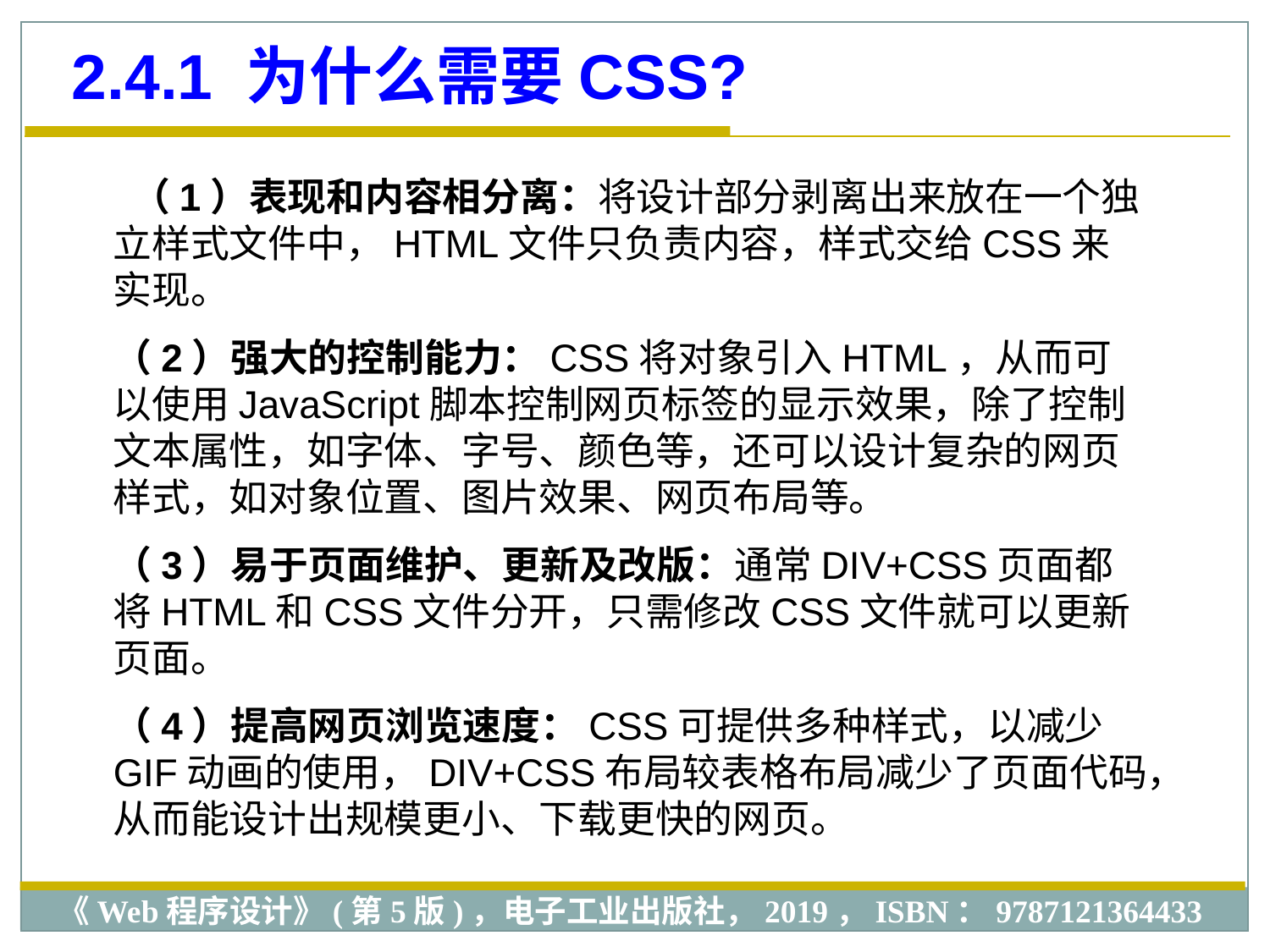

2.4.1 为什么需要CSS?
 （1）表现和内容相分离：将设计部分剥离出来放在一个独立样式文件中，HTML文件只负责内容，样式交给CSS来实现。
（2）强大的控制能力：CSS将对象引入HTML，从而可以使用JavaScript脚本控制网页标签的显示效果，除了控制文本属性，如字体、字号、颜色等，还可以设计复杂的网页样式，如对象位置、图片效果、网页布局等。
（3）易于页面维护、更新及改版：通常DIV+CSS页面都将HTML和CSS文件分开，只需修改CSS文件就可以更新页面。
（4）提高网页浏览速度：CSS可提供多种样式，以减少GIF动画的使用，DIV+CSS布局较表格布局减少了页面代码，从而能设计出规模更小、下载更快的网页。